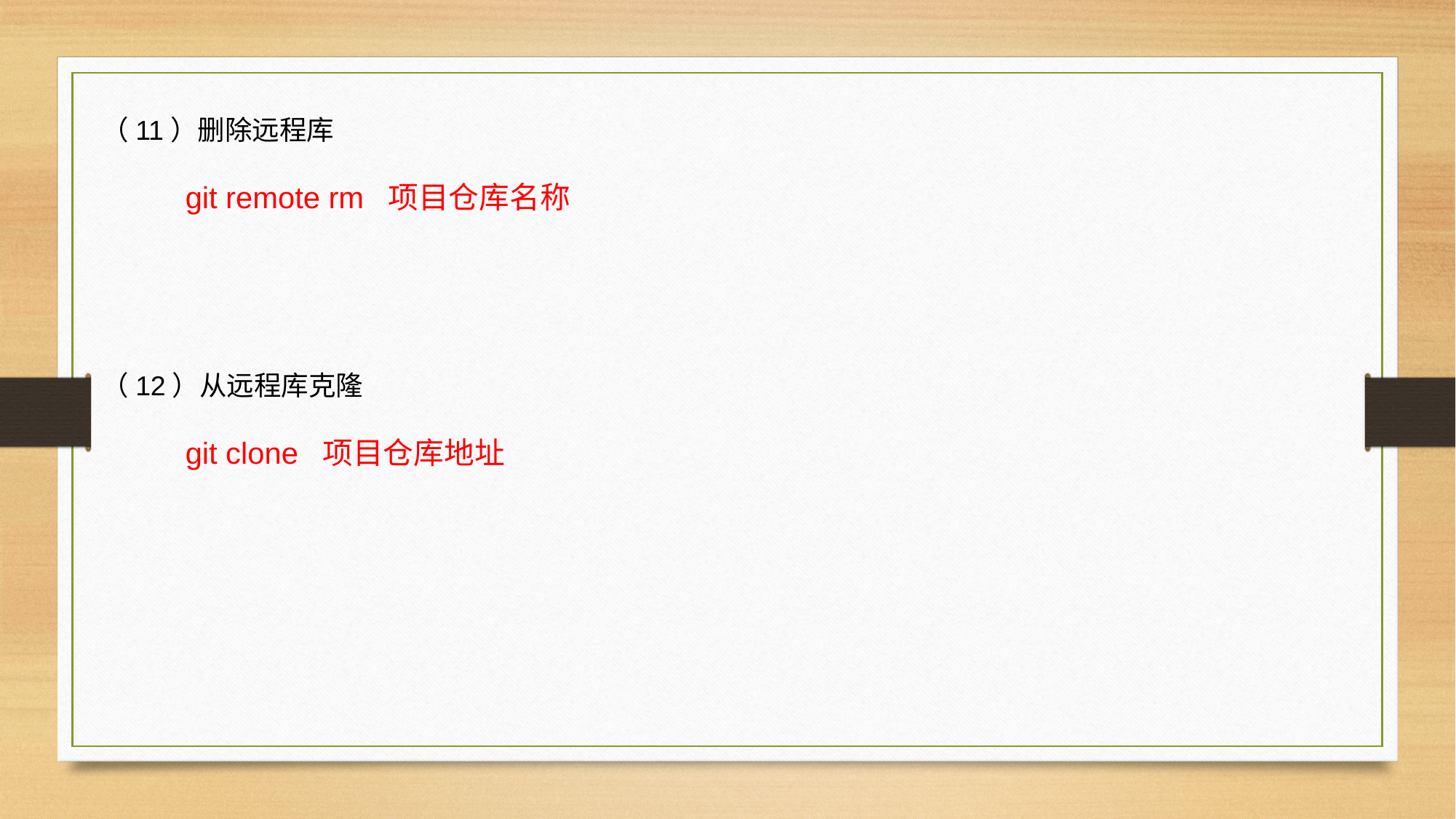

（11）删除远程库

          git remote rm  项目仓库名称

（12）从远程库克隆

          git clone  项目仓库地址